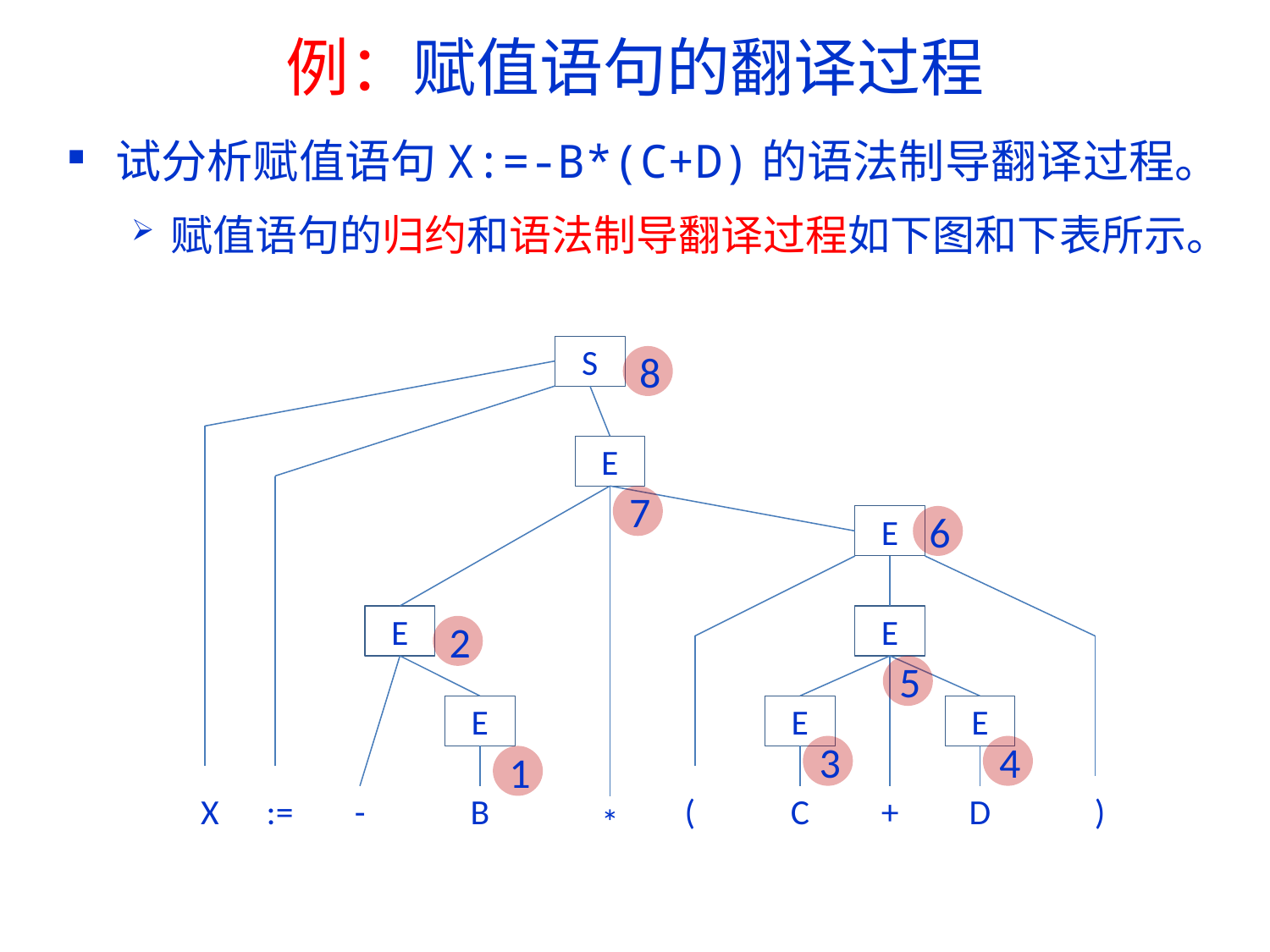

# 例：赋值语句的翻译过程
试分析赋值语句X:=-B*(C+D)的语法制导翻译过程。
赋值语句的归约和语法制导翻译过程如下图和下表所示。
S
E
E
E
E
E
E
E
X
:=
-
B
(
C
+
D
)
*
8

7

6

2

5

3

4

1